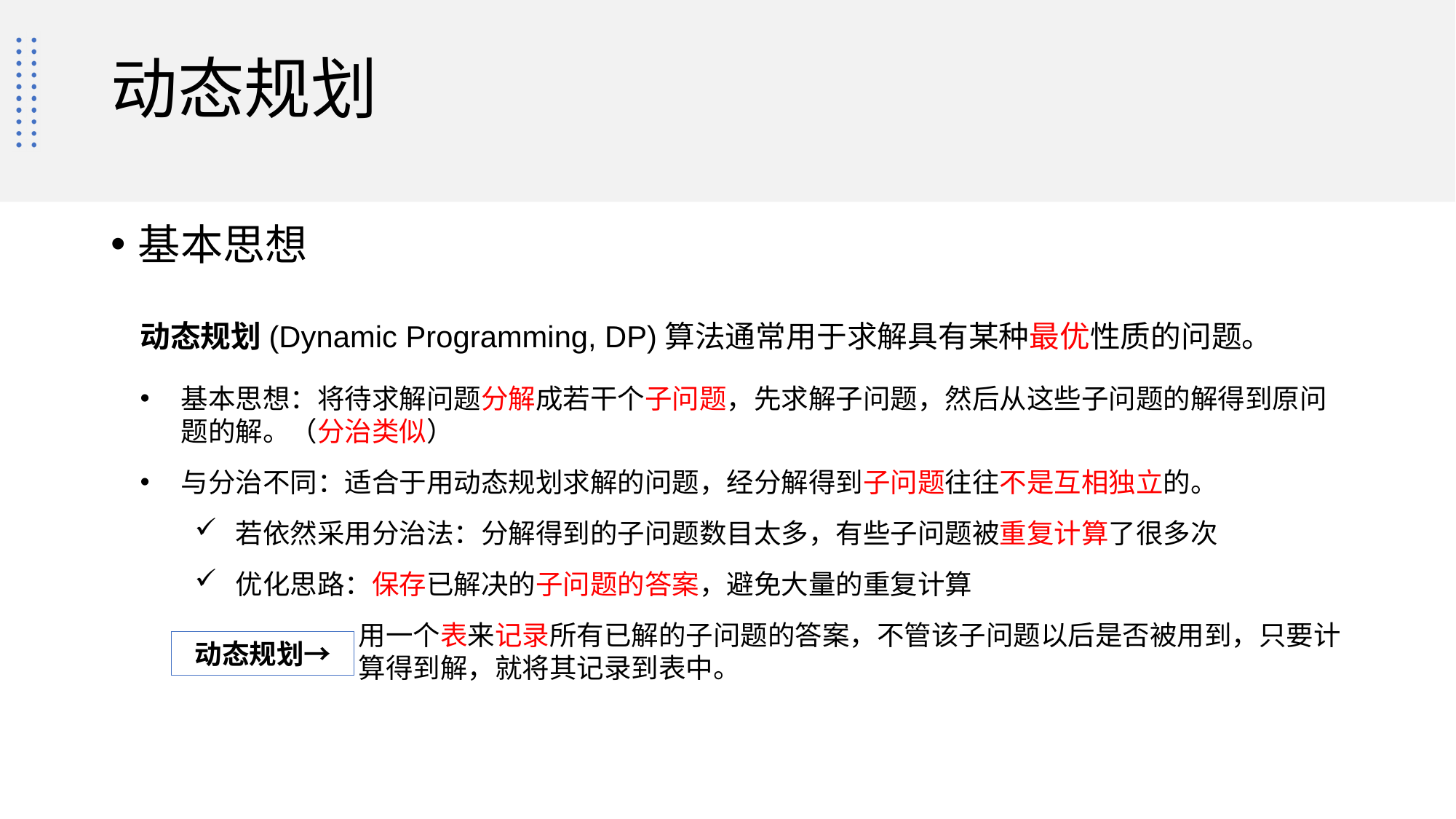

# 动态规划
基本思想
动态规划(Dynamic Programming, DP)算法通常用于求解具有某种最优性质的问题。
基本思想：将待求解问题分解成若干个子问题，先求解子问题，然后从这些子问题的解得到原问题的解。（分治类似）
与分治不同：适合于用动态规划求解的问题，经分解得到子问题往往不是互相独立的。
若依然采用分治法：分解得到的子问题数目太多，有些子问题被重复计算了很多次
优化思路：保存已解决的子问题的答案，避免大量的重复计算
用一个表来记录所有已解的子问题的答案，不管该子问题以后是否被用到，只要计算得到解，就将其记录到表中。
动态规划→